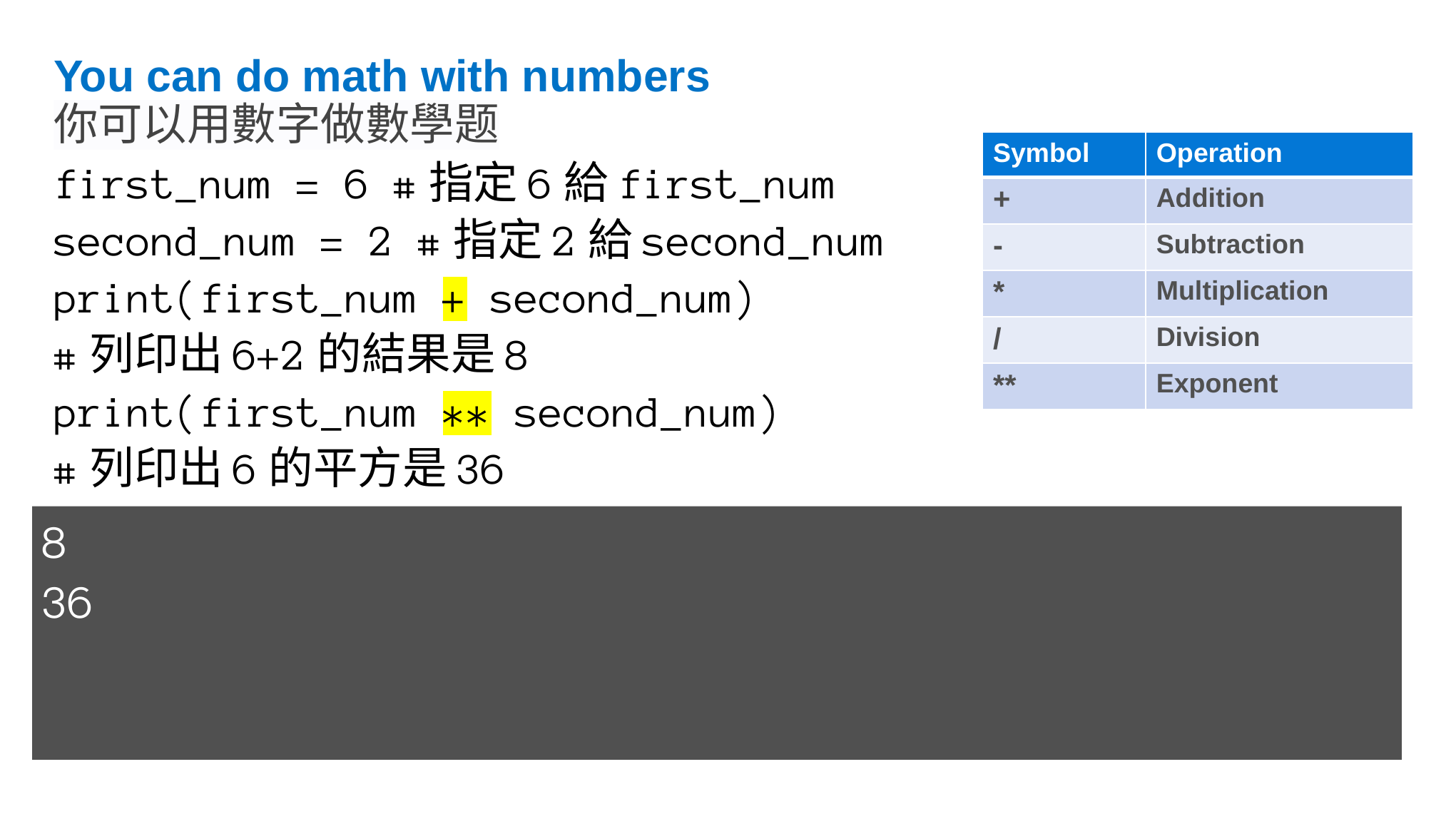

# You can do math with numbers
你可以用數字做數學题
| Symbol | Operation |
| --- | --- |
| + | Addition |
| - | Subtraction |
| \* | Multiplication |
| / | Division |
| \*\* | Exponent |
first_num = 6 #指定6給first_num
second_num = 2 #指定2給second_num
print(first_num + second_num)
#列印出6+2的結果是8
print(first_num ** second_num)
#列印出6的平方是36

8
36